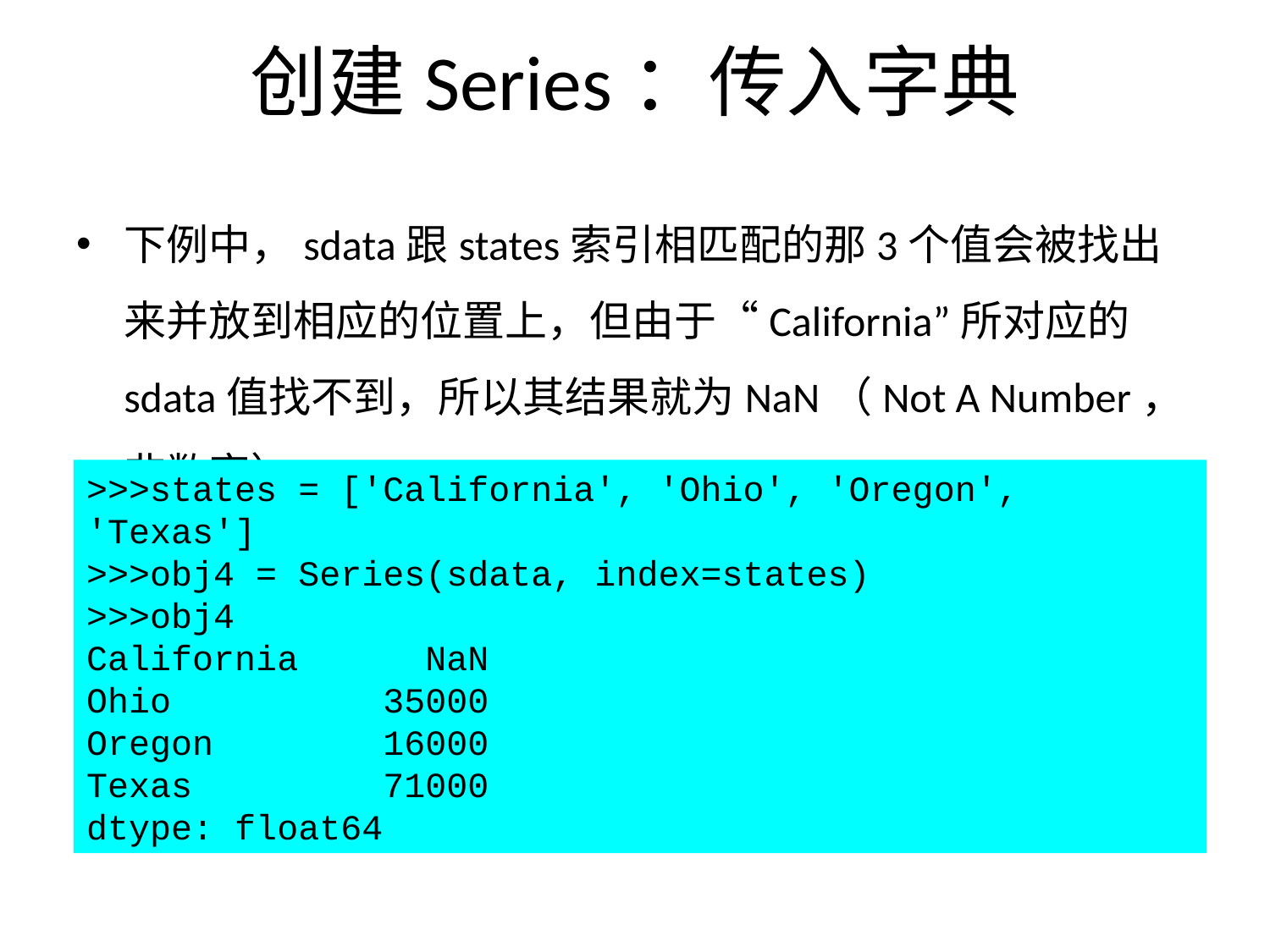

# 创建Series：传入字典
下例中，sdata跟states索引相匹配的那3个值会被找出来并放到相应的位置上，但由于“California”所对应的sdata值找不到，所以其结果就为NaN（Not A Number，非数字）
>>>states = ['California', 'Ohio', 'Oregon', 'Texas']
>>>obj4 = Series(sdata, index=states)
>>>obj4
California      NaN
Ohio          35000
Oregon        16000
Texas         71000
dtype: float64